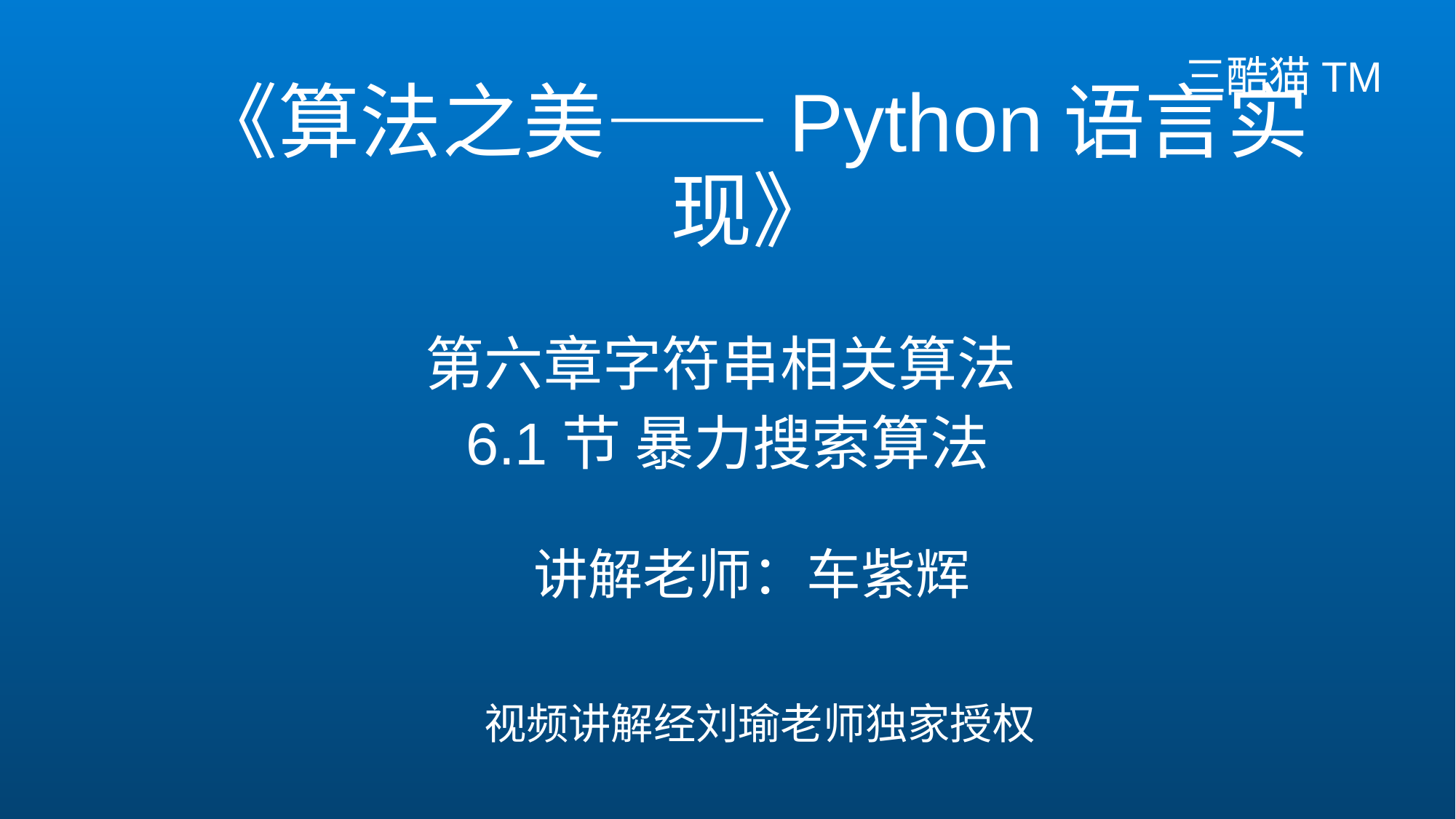

三酷猫TM
# 《算法之美——Python语言实现》
第六章字符串相关算法
6.1节 暴力搜索算法

 讲解老师：车紫辉
视频讲解经刘瑜老师独家授权